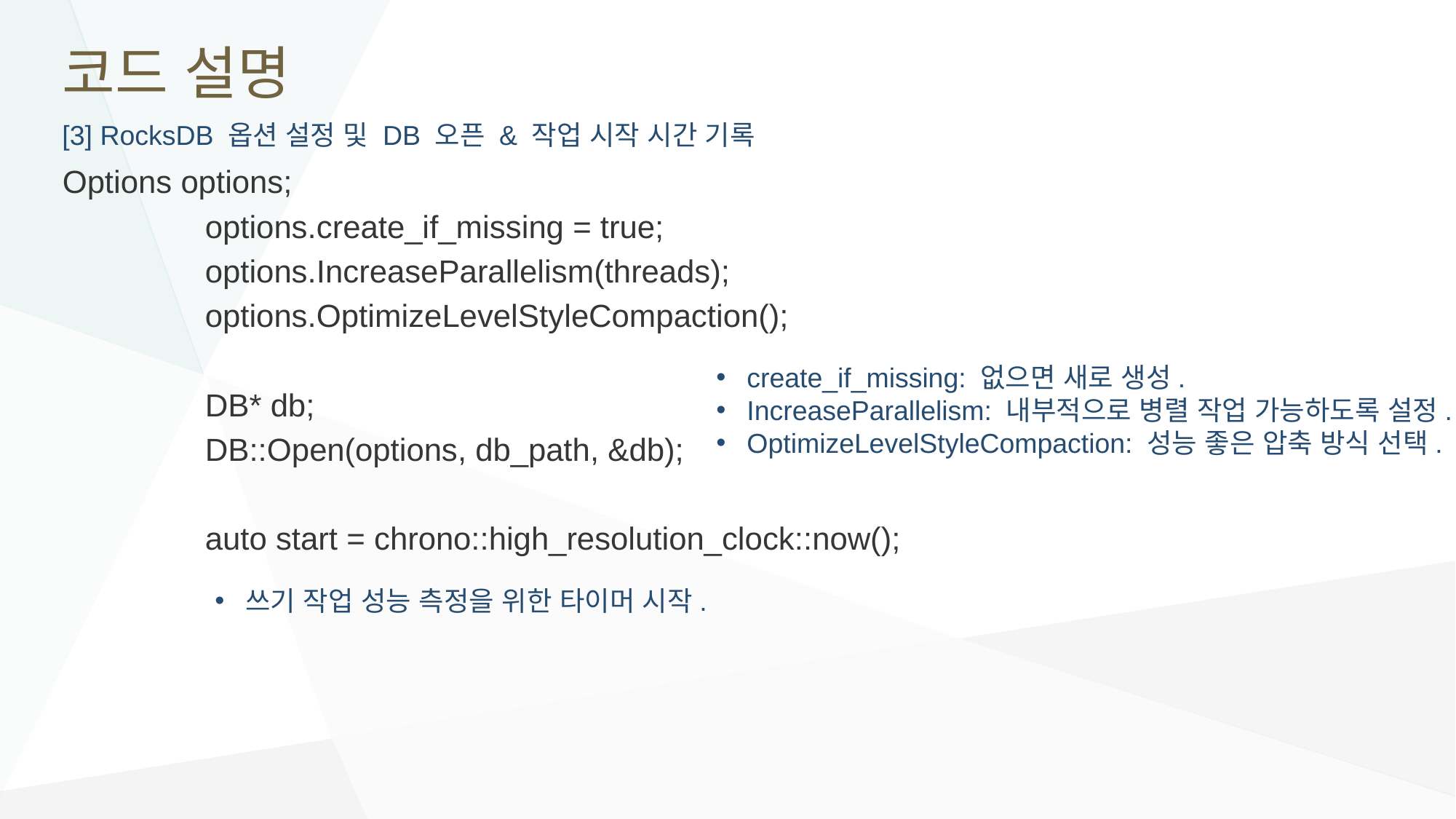

# 코드 설명
[3] RocksDB 옵션 설정 및 DB 오픈 & 작업 시작 시간 기록
Options options;
                options.create_if_missing = true;
                options.IncreaseParallelism(threads);
                options.OptimizeLevelStyleCompaction();

                DB* db;
                DB::Open(options, db_path, &db);

                auto start = chrono::high_resolution_clock::now();

create_if_missing: 없으면 새로 생성.
IncreaseParallelism: 내부적으로 병렬 작업 가능하도록 설정.
OptimizeLevelStyleCompaction: 성능 좋은 압축 방식 선택.
쓰기 작업 성능 측정을 위한 타이머 시작.